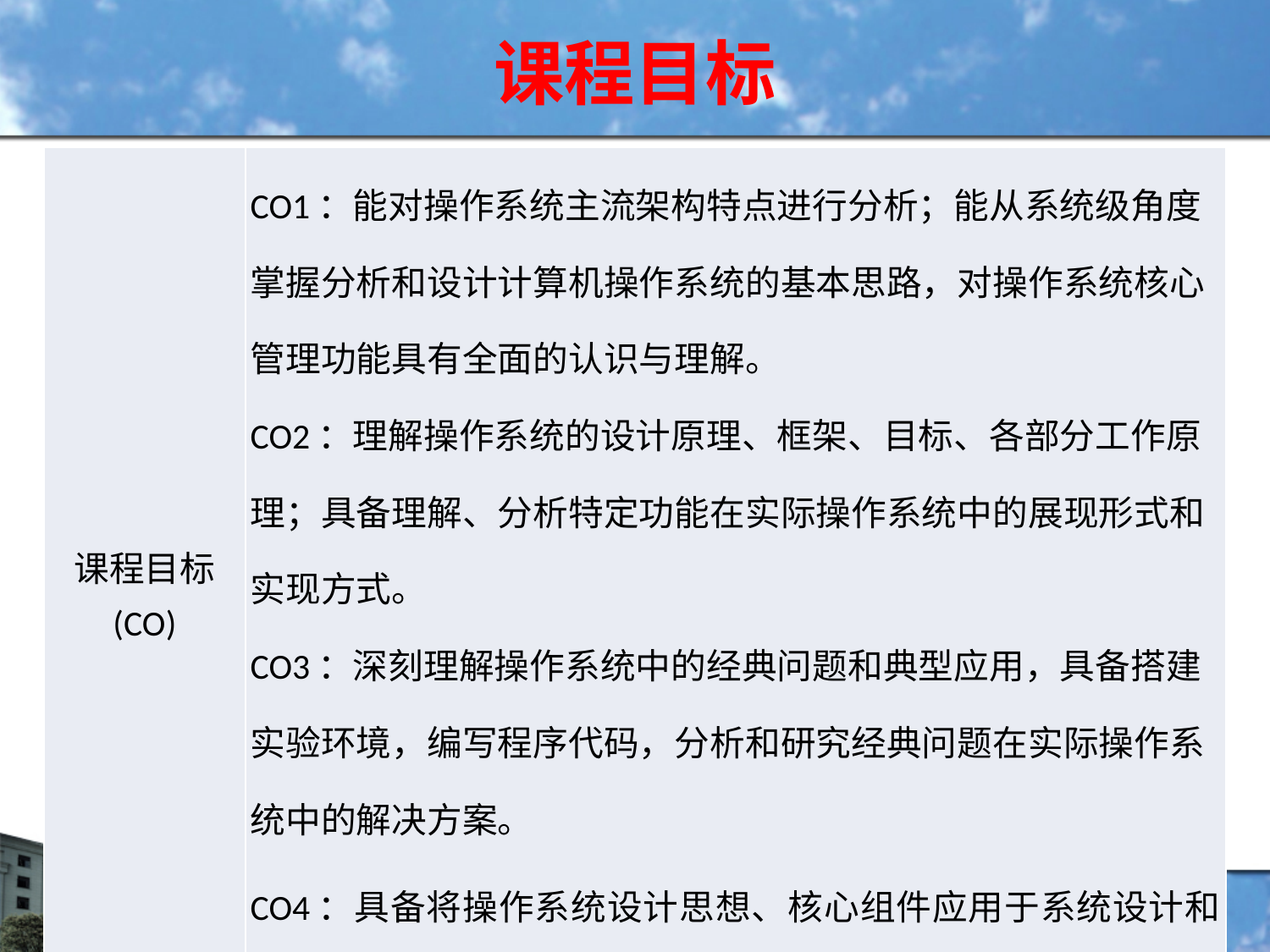

# 课程目标
| 课程目标 (CO) | CO1：能对操作系统主流架构特点进行分析；能从系统级角度掌握分析和设计计算机操作系统的基本思路，对操作系统核心管理功能具有全面的认识与理解。 CO2：理解操作系统的设计原理、框架、目标、各部分工作原理；具备理解、分析特定功能在实际操作系统中的展现形式和实现方式。 CO3：深刻理解操作系统中的经典问题和典型应用，具备搭建实验环境，编写程序代码，分析和研究经典问题在实际操作系统中的解决方案。 CO4：具备将操作系统设计思想、核心组件应用于系统设计和应用优化中，培养从系统级选择研究路线和设计方案的能力。 |
| --- | --- |